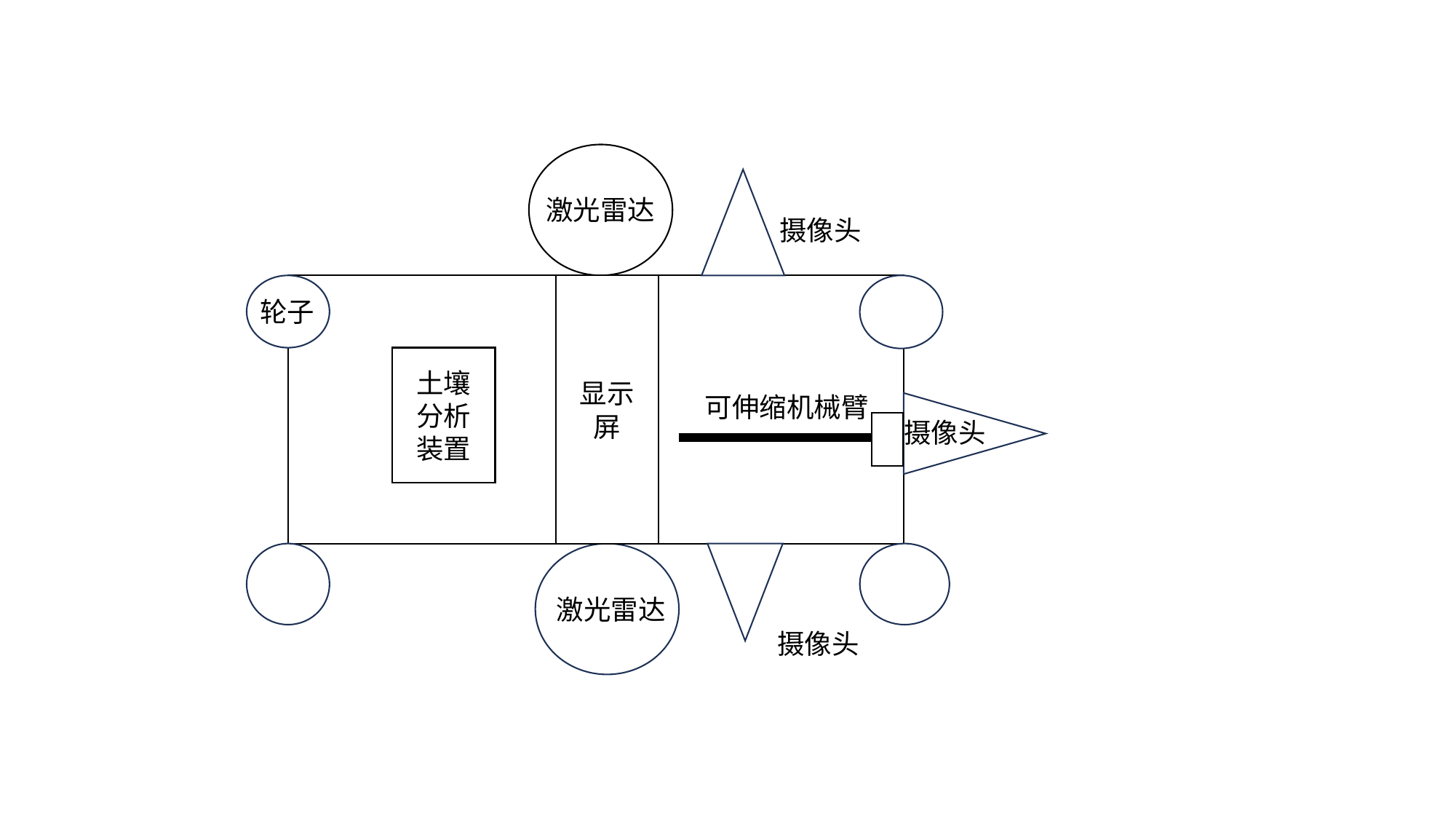

激光雷达
摄像头

显示屏
轮子
土壤分析装置

可伸缩机械臂
摄像头

激光雷达
摄像头